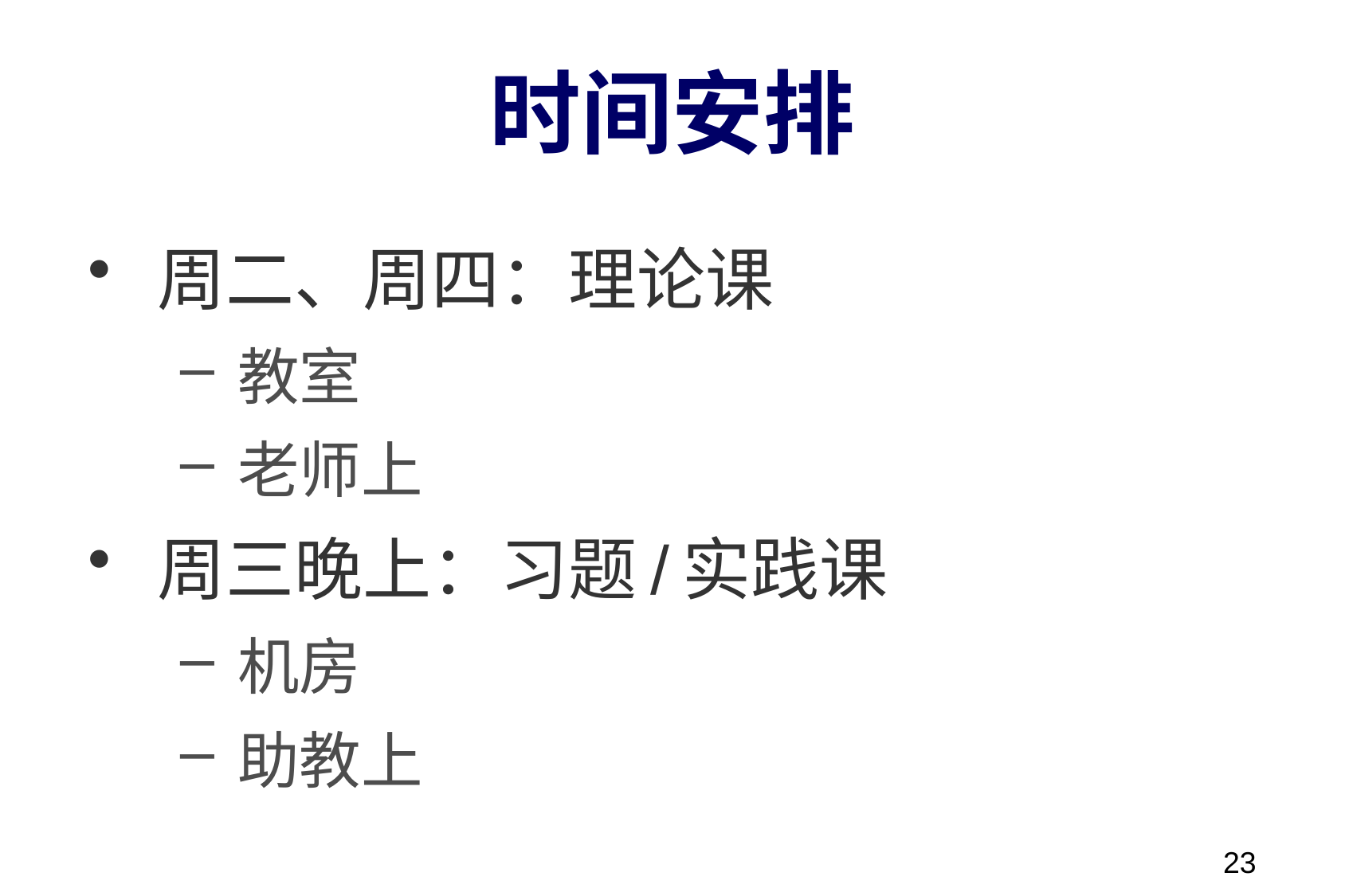

# 时间安排
周二、周四：理论课
教室
老师上
周三晚上：习题/实践课
机房
助教上
23